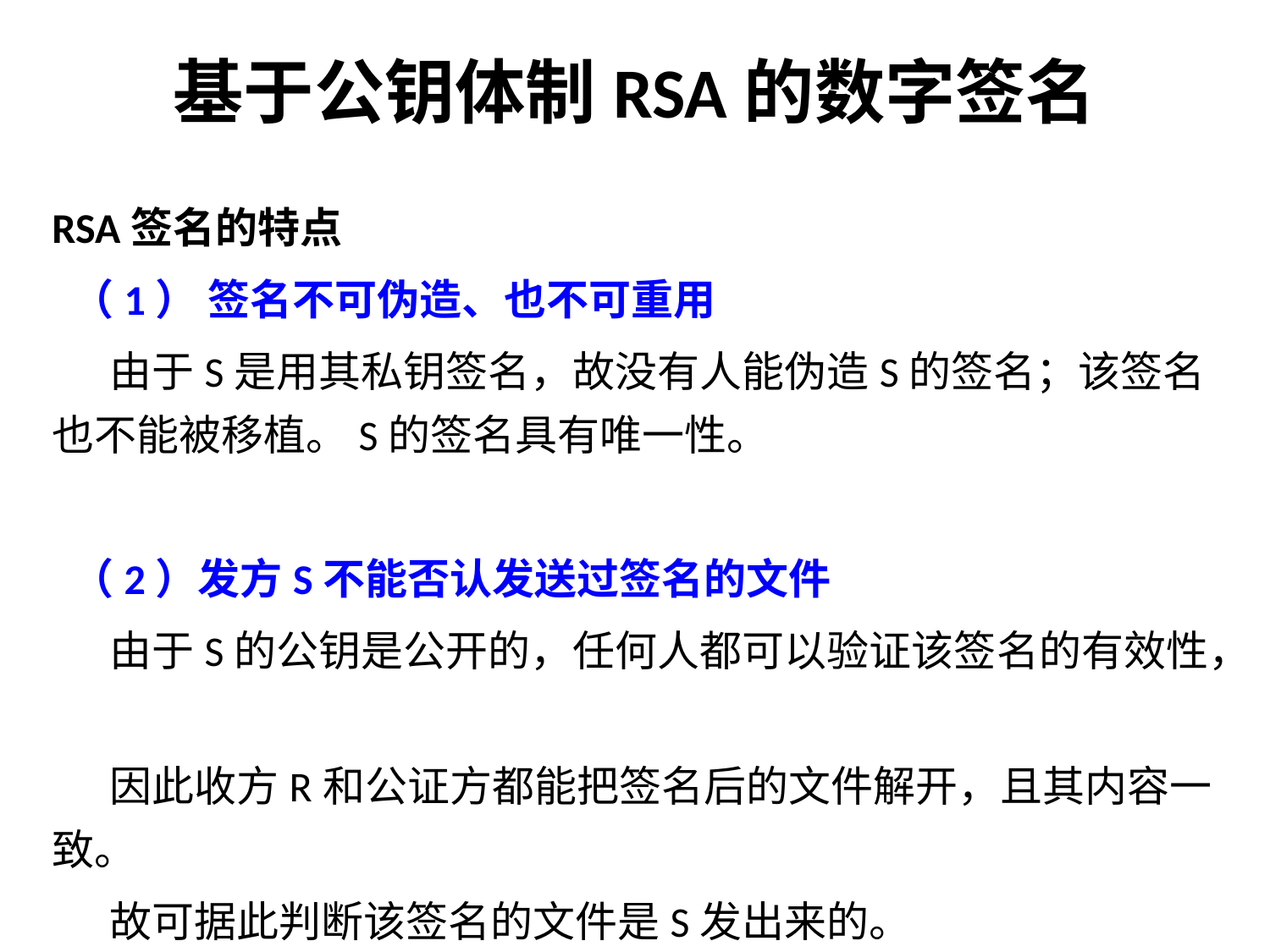

# 基于公钥体制RSA的数字签名
RSA签名的特点
 （1） 签名不可伪造、也不可重用
     由于S是用其私钥签名，故没有人能伪造S的签名；该签名也不能被移植。S的签名具有唯一性。

 （2）发方S不能否认发送过签名的文件
     由于S的公钥是公开的，任何人都可以验证该签名的有效性，
     因此收方R和公证方都能把签名后的文件解开，且其内容一致。
     故可据此判断该签名的文件是S发出来的。